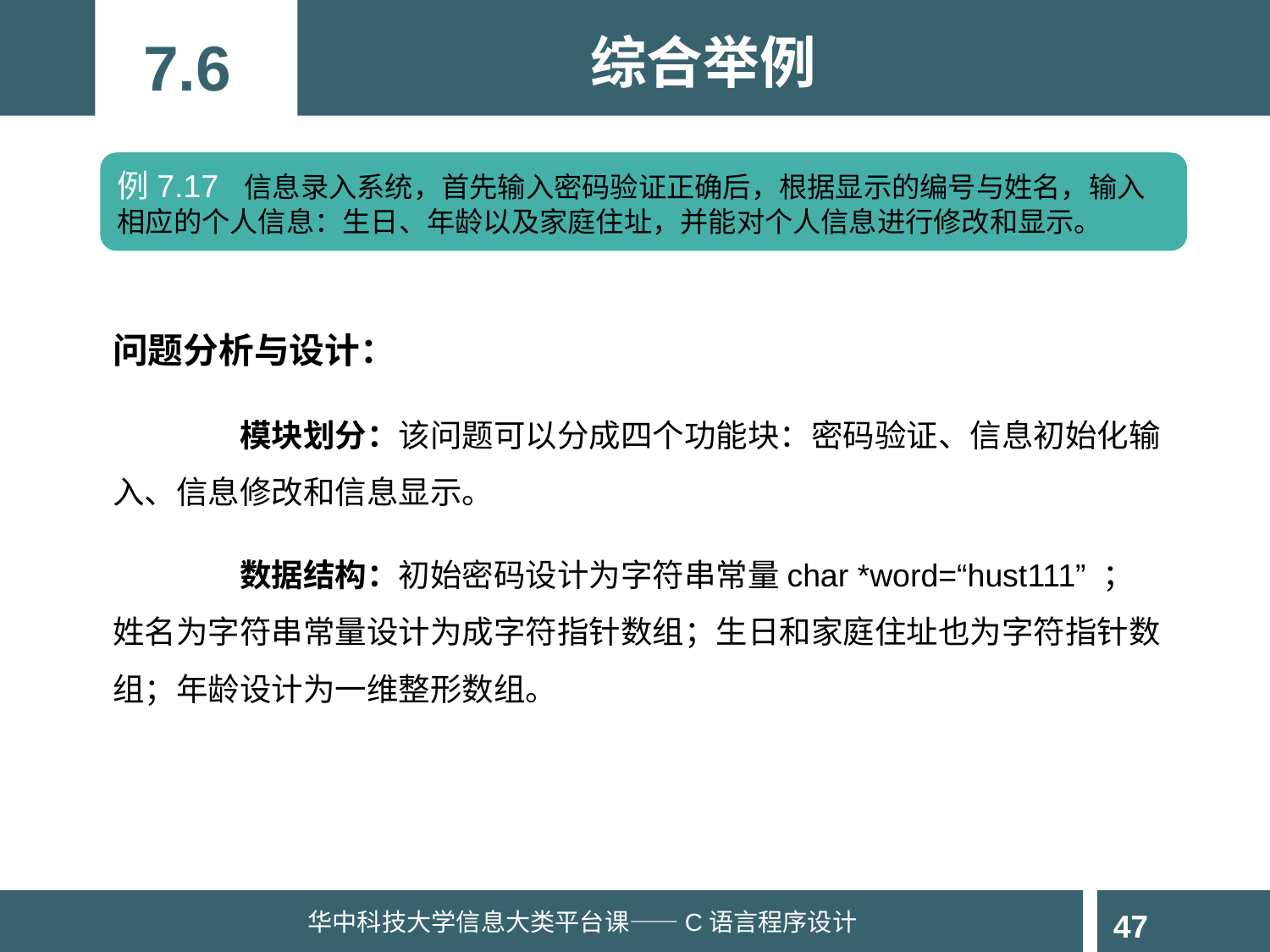

综合举例
7.6
例7.17	信息录入系统，首先输入密码验证正确后，根据显示的编号与姓名，输入相应的个人信息：生日、年龄以及家庭住址，并能对个人信息进行修改和显示。
问题分析与设计：

	模块划分：该问题可以分成四个功能块：密码验证、信息初始化输入、信息修改和信息显示。

	数据结构：初始密码设计为字符串常量char *word=“hust111” ；姓名为字符串常量设计为成字符指针数组；生日和家庭住址也为字符指针数组；年龄设计为一维整形数组。